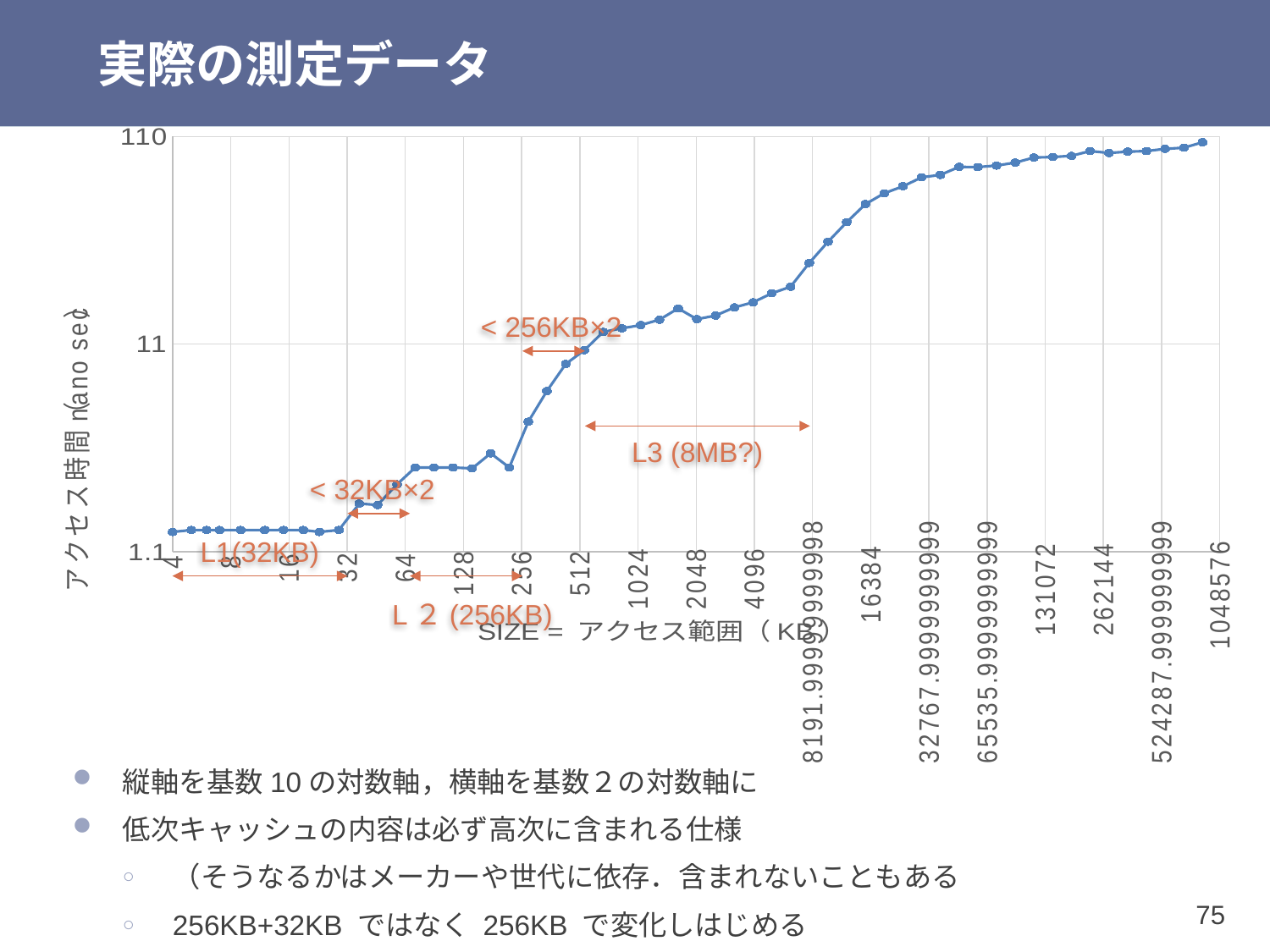

# 実際の測定データ

### Chart

| Category |  |
|---|---|
 < 256KB×2
L3 (8MB?)
< 32KB×2
L1(32KB)
L２(256KB)
縦軸を基数10の対数軸，横軸を基数２の対数軸に
低次キャッシュの内容は必ず高次に含まれる仕様
（そうなるかはメーカーや世代に依存．含まれないこともある
256KB+32KB ではなく 256KB で変化しはじめる